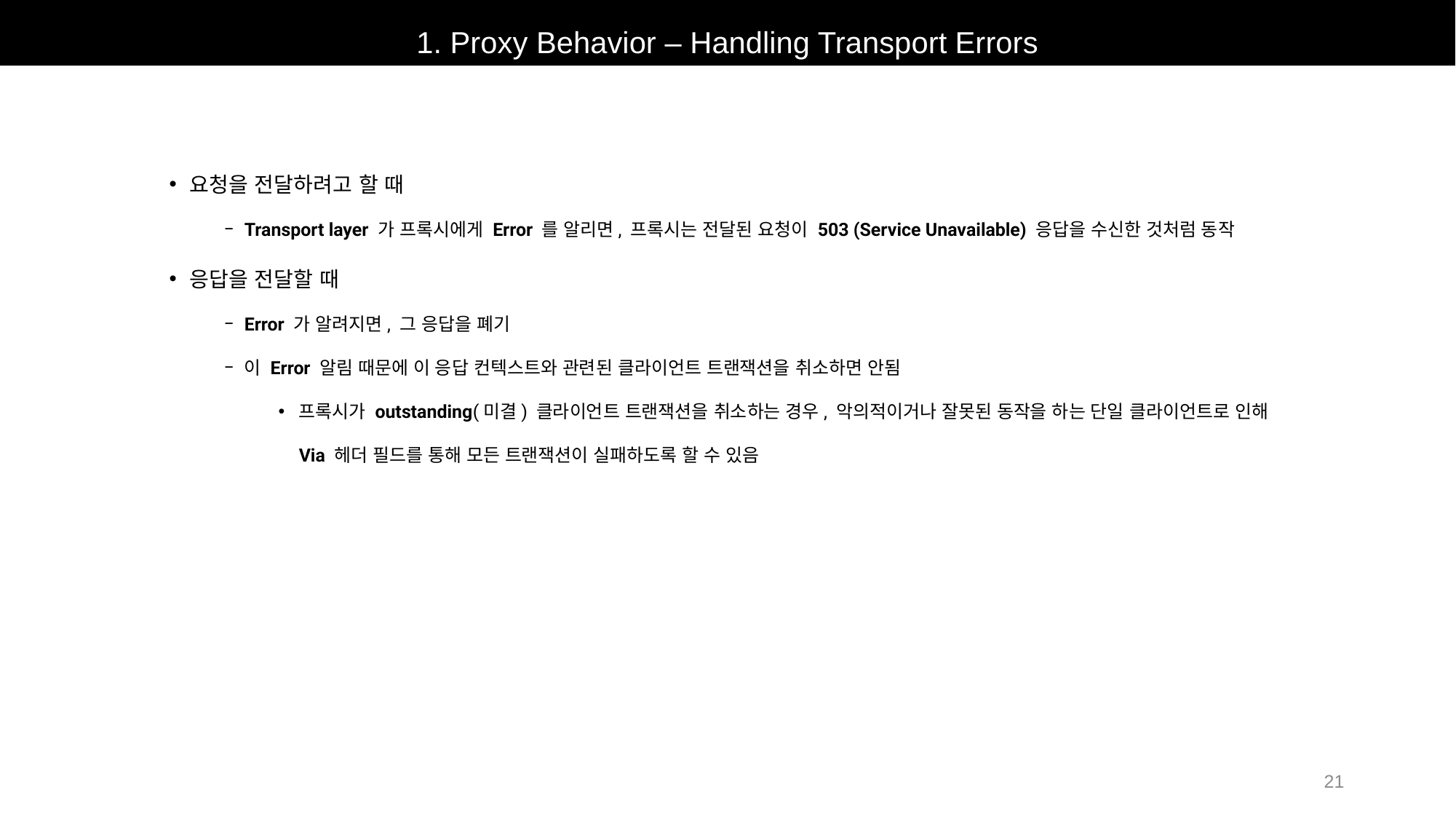

# 1. Proxy Behavior – Handling Transport Errors
요청을 전달하려고 할 때
Transport layer 가 프록시에게 Error 를 알리면, 프록시는 전달된 요청이 503 (Service Unavailable) 응답을 수신한 것처럼 동작
응답을 전달할 때
Error 가 알려지면, 그 응답을 폐기
이 Error 알림 때문에 이 응답 컨텍스트와 관련된 클라이언트 트랜잭션을 취소하면 안됨
프록시가 outstanding(미결) 클라이언트 트랜잭션을 취소하는 경우, 악의적이거나 잘못된 동작을 하는 단일 클라이언트로 인해
Via 헤더 필드를 통해 모든 트랜잭션이 실패하도록 할 수 있음
21